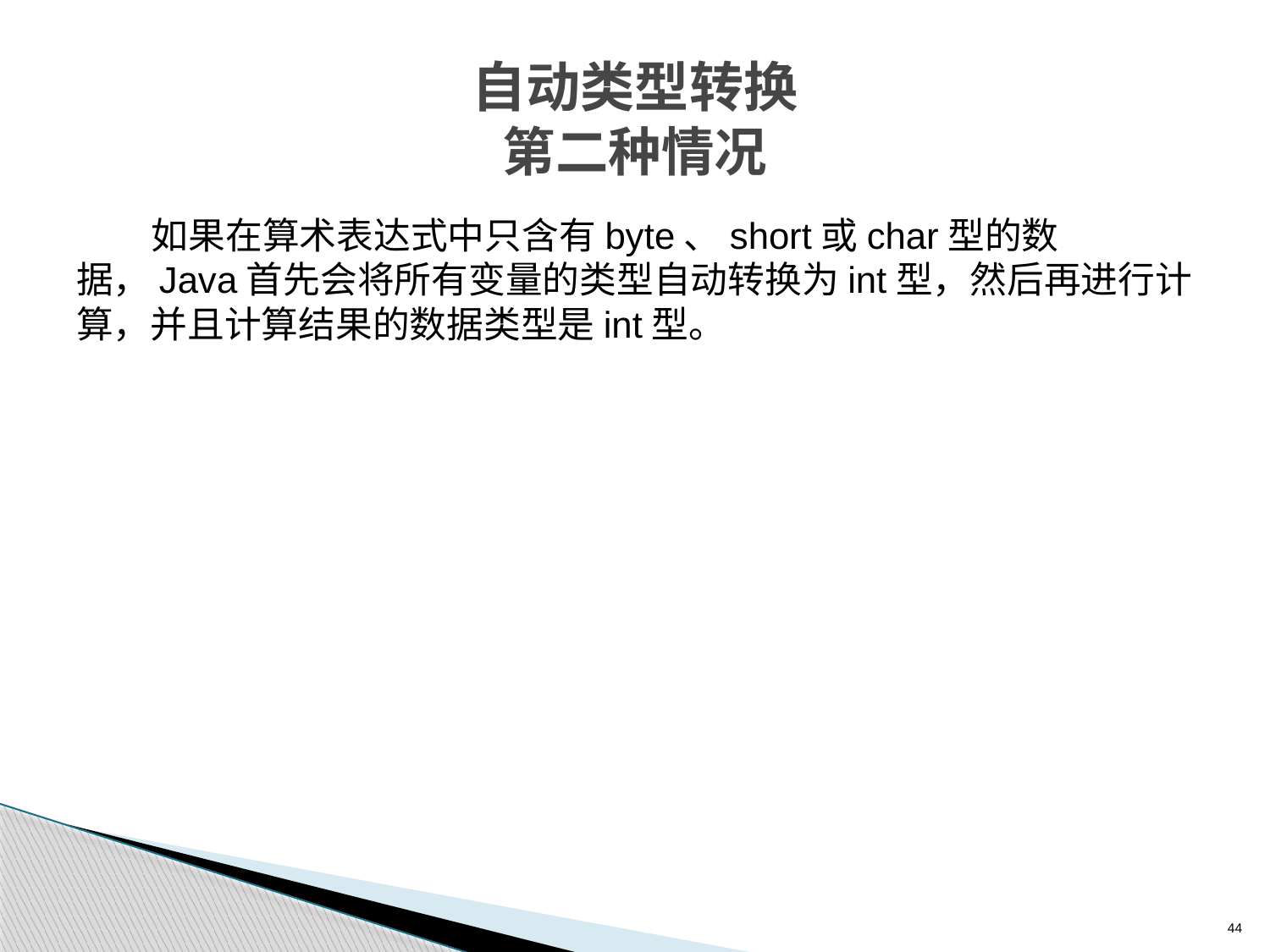

# 自动类型转换 第二种情况
如果在算术表达式中只含有byte、short或char型的数据，Java首先会将所有变量的类型自动转换为int型，然后再进行计算，并且计算结果的数据类型是int型。
44